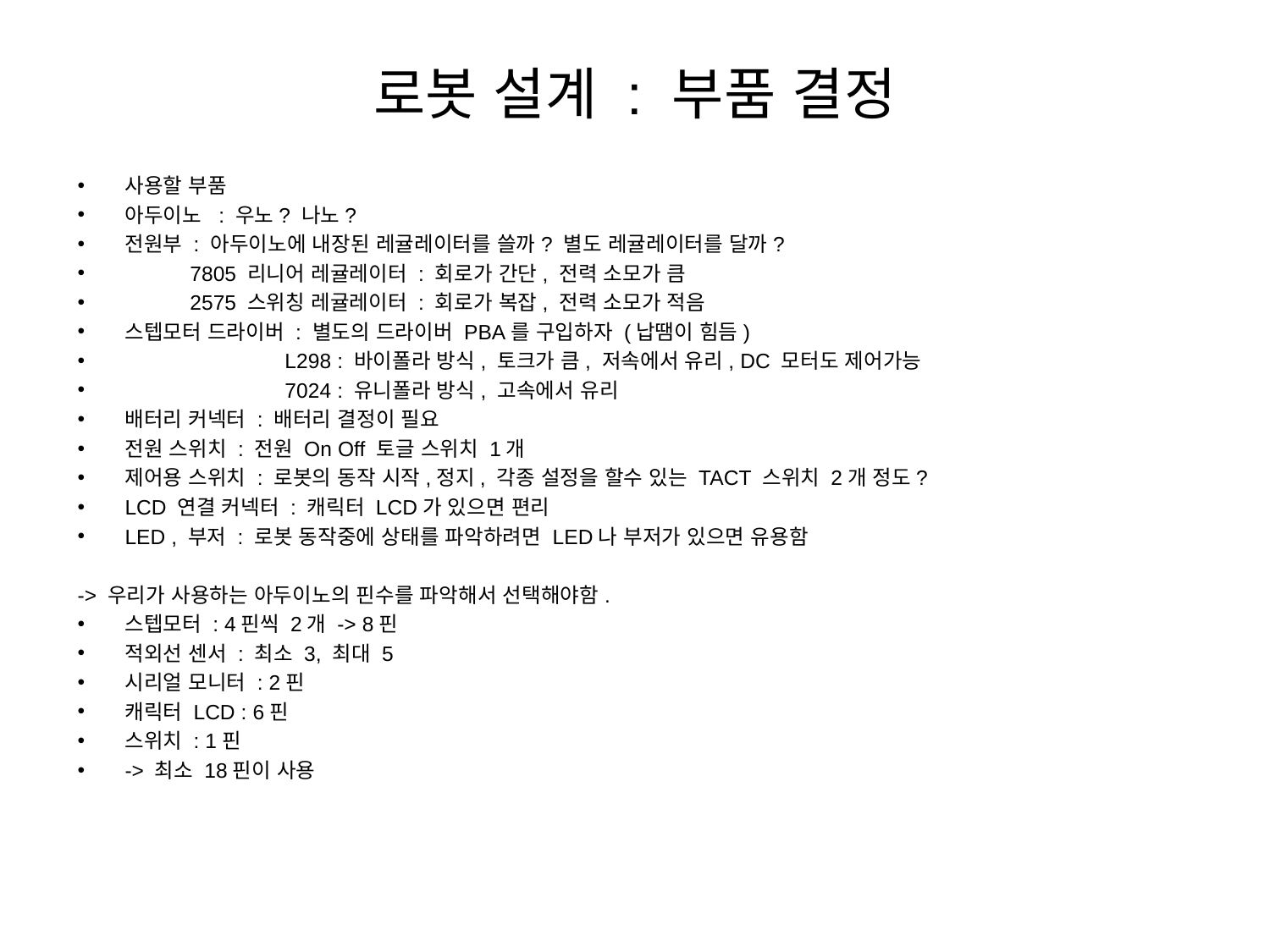

# 로봇 설계 : 부품 결정
사용할 부품
아두이노  : 우노? 나노?
전원부 : 아두이노에 내장된 레귤레이터를 쓸까? 별도 레귤레이터를 달까?
           7805 리니어 레귤레이터 : 회로가 간단, 전력 소모가 큼
           2575 스위칭 레귤레이터 : 회로가 복잡, 전력 소모가 적음
스텝모터 드라이버 : 별도의 드라이버 PBA를 구입하자 (납땜이 힘듬)
                           L298 : 바이폴라 방식, 토크가 큼, 저속에서 유리, DC 모터도 제어가능
                           7024 : 유니폴라 방식, 고속에서 유리
배터리 커넥터 : 배터리 결정이 필요
전원 스위치 : 전원 On Off 토글 스위치 1개
제어용 스위치 : 로봇의 동작 시작,정지, 각종 설정을 할수 있는 TACT 스위치 2개 정도?
LCD 연결 커넥터 : 캐릭터 LCD가 있으면 편리
LED , 부저 : 로봇 동작중에 상태를 파악하려면 LED나 부저가 있으면 유용함

-> 우리가 사용하는 아두이노의 핀수를 파악해서 선택해야함.
스텝모터 : 4핀씩 2개 -> 8핀
적외선 센서 : 최소 3, 최대 5
시리얼 모니터 : 2핀
캐릭터 LCD : 6핀
스위치 : 1핀
	-> 최소 18핀이 사용